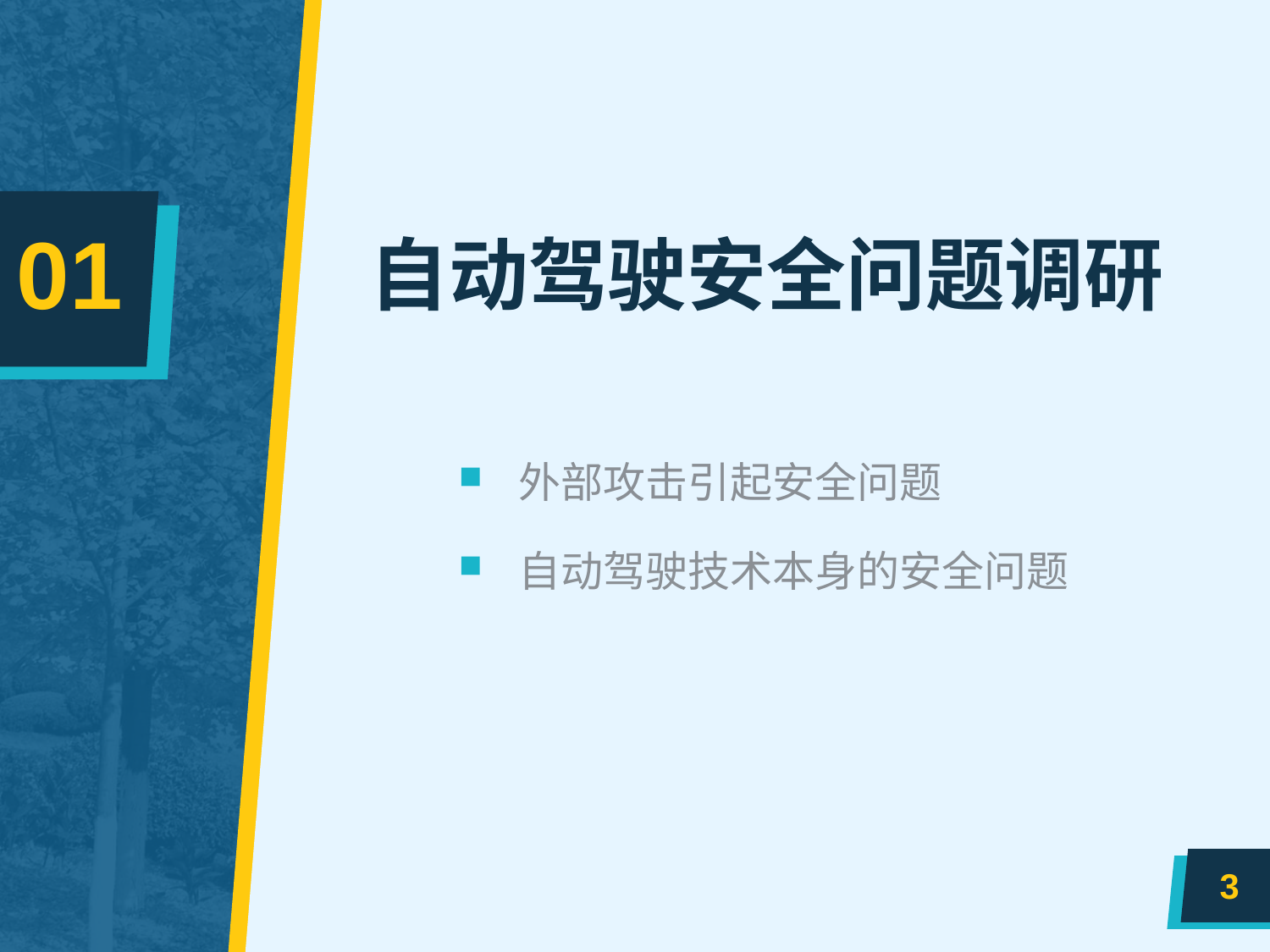

# 自动驾驶安全问题调研
01
外部攻击引起安全问题
自动驾驶技术本身的安全问题

3